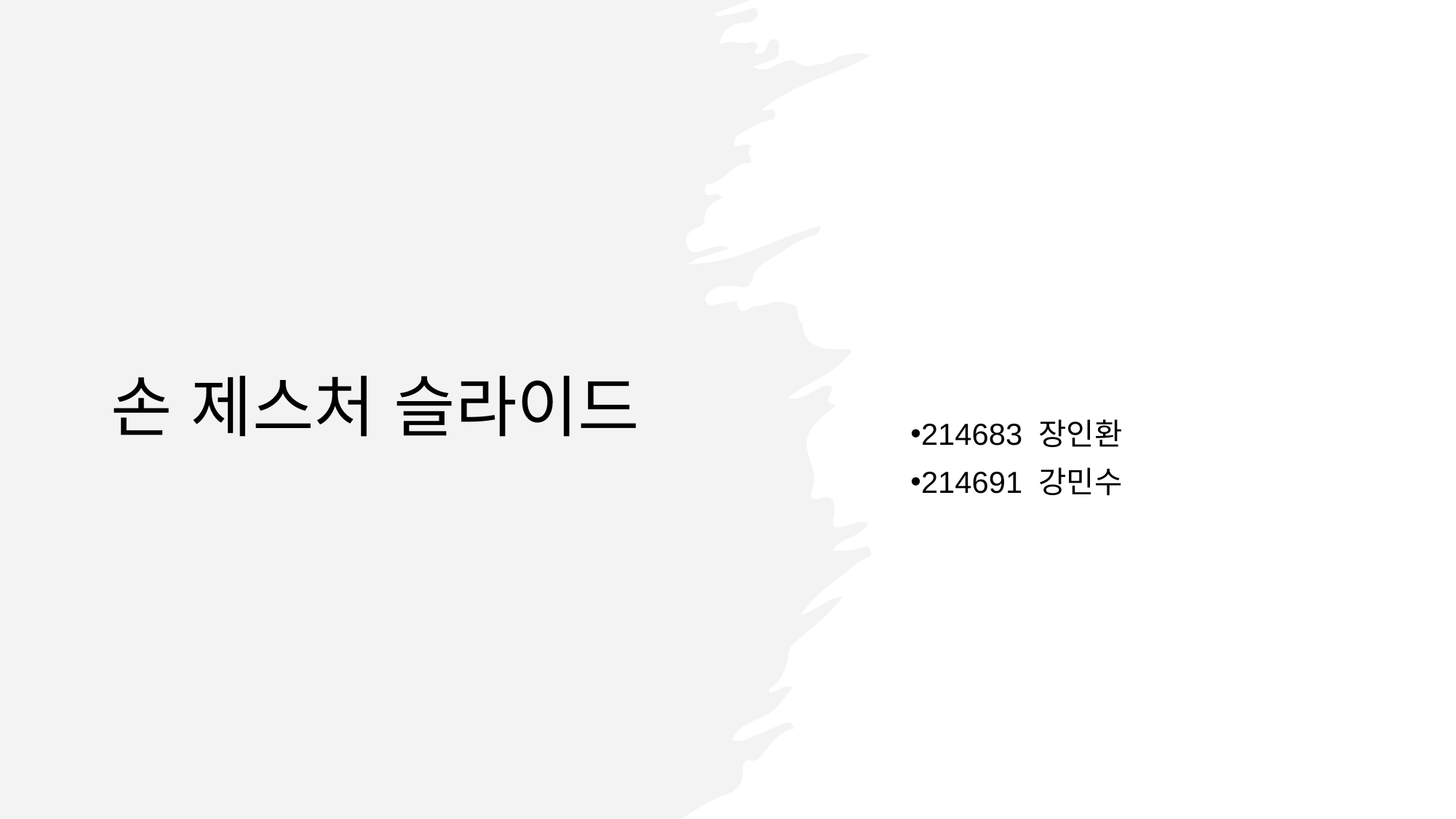

214683 장인환
214691 강민수
# 손 제스처 슬라이드